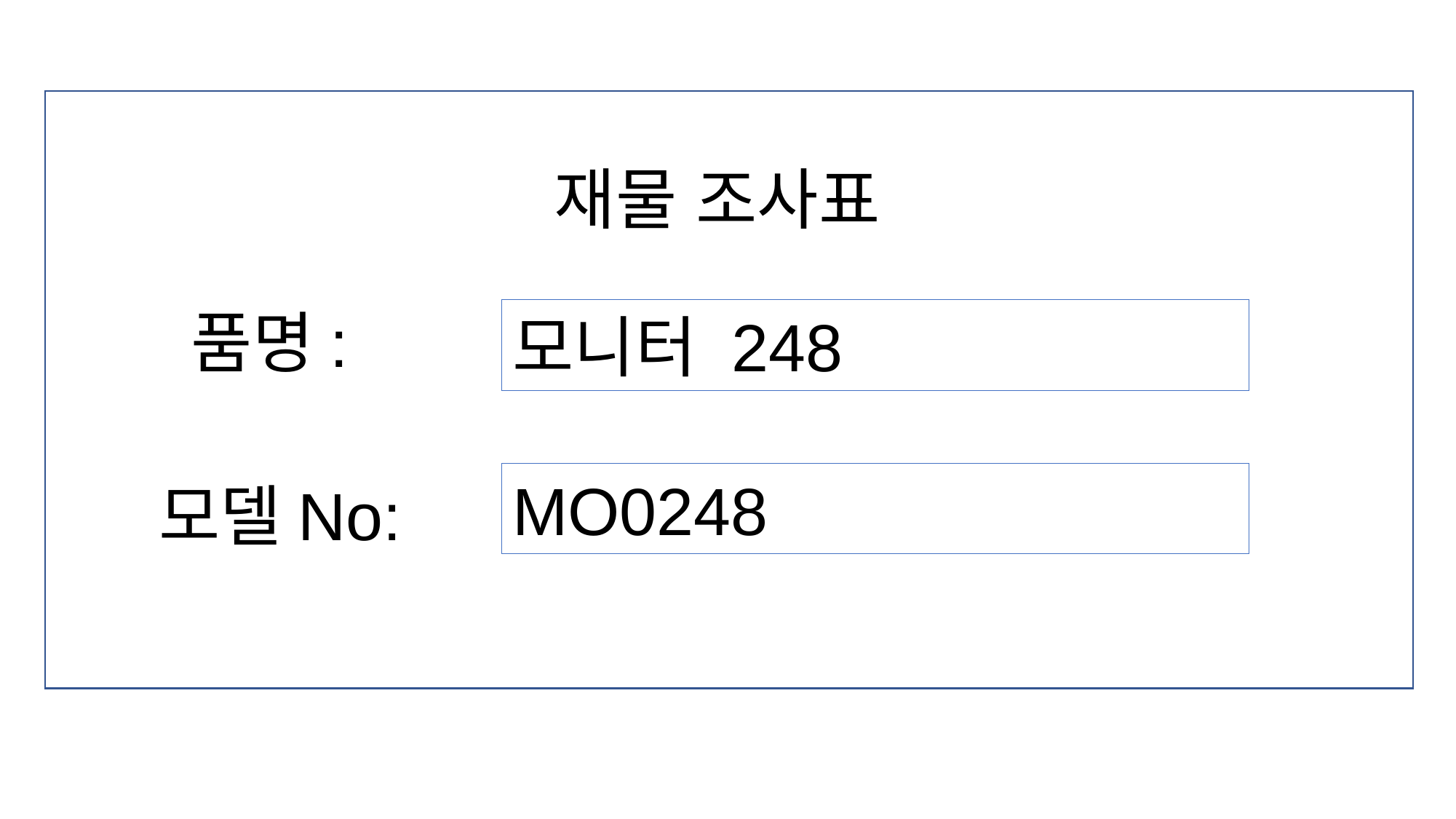

재물 조사표
품명:
모니터 248
MO0248
모델No: